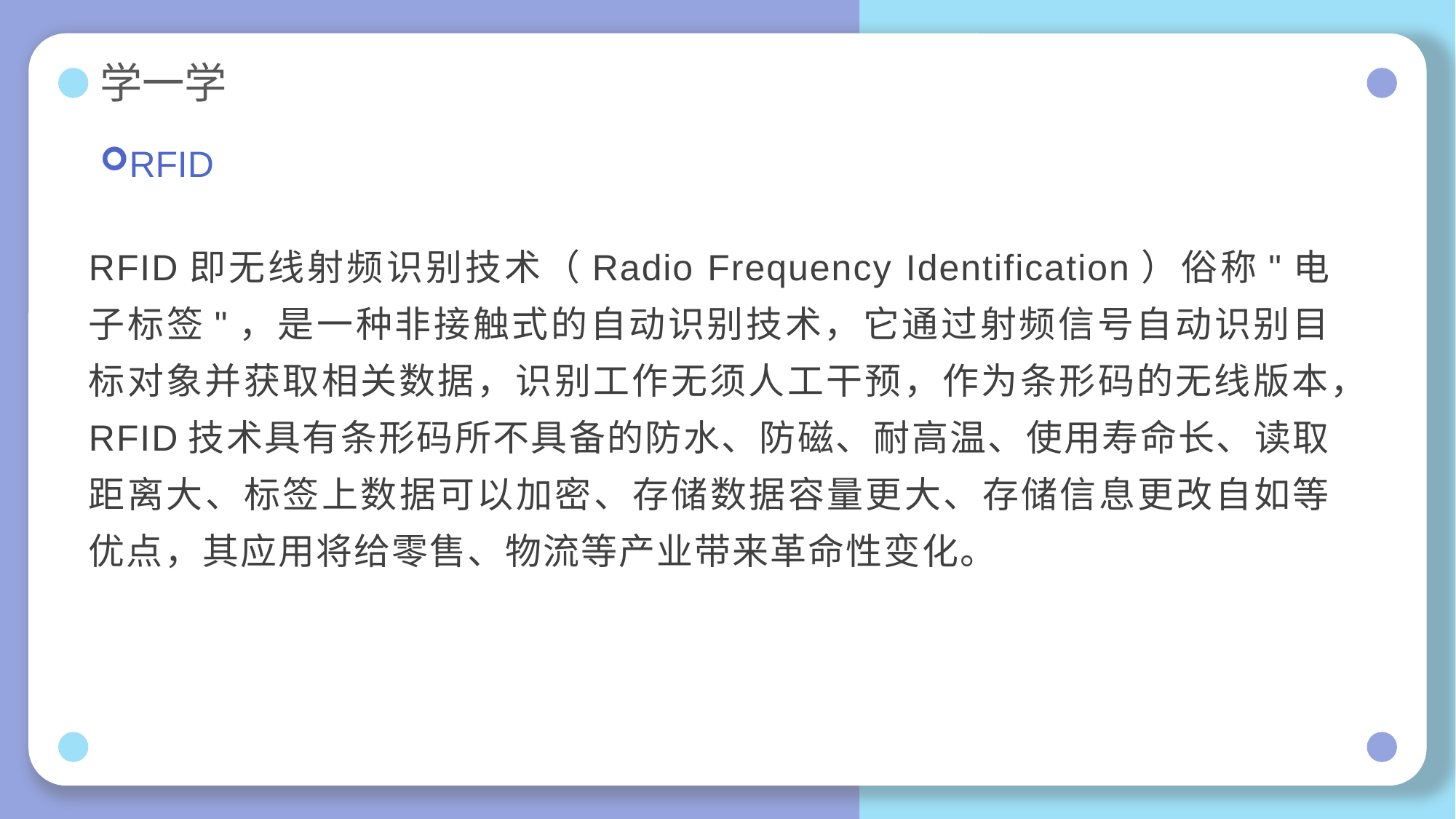

# 学一学
RFID
RFID即无线射频识别技术（Radio Frequency Identification）俗称"电子标签"，是一种非接触式的自动识别技术，它通过射频信号自动识别目标对象并获取相关数据，识别工作无须人工干预，作为条形码的无线版本，RFID技术具有条形码所不具备的防水、防磁、耐高温、使用寿命长、读取距离大、标签上数据可以加密、存储数据容量更大、存储信息更改自如等优点，其应用将给零售、物流等产业带来革命性变化。